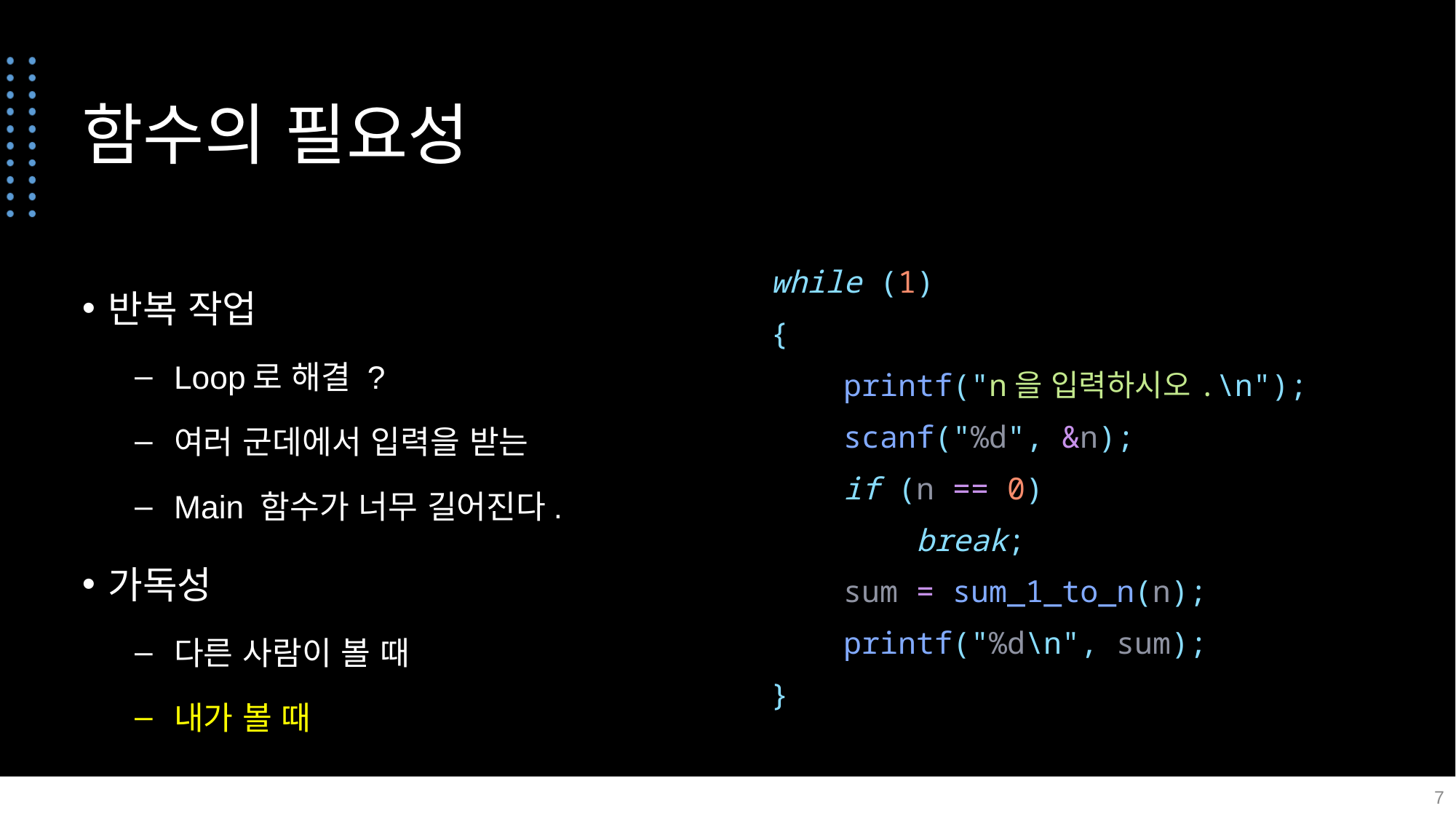

# 함수의 필요성
반복 작업
Loop로 해결 ?
여러 군데에서 입력을 받는
Main 함수가 너무 길어진다.
가독성
다른 사람이 볼 때
내가 볼 때
while (1)
{
    printf("n을 입력하시오.\n");
    scanf("%d", &n);
    if (n == 0)
        break;
    sum = sum_1_to_n(n);
    printf("%d\n", sum);
}
7